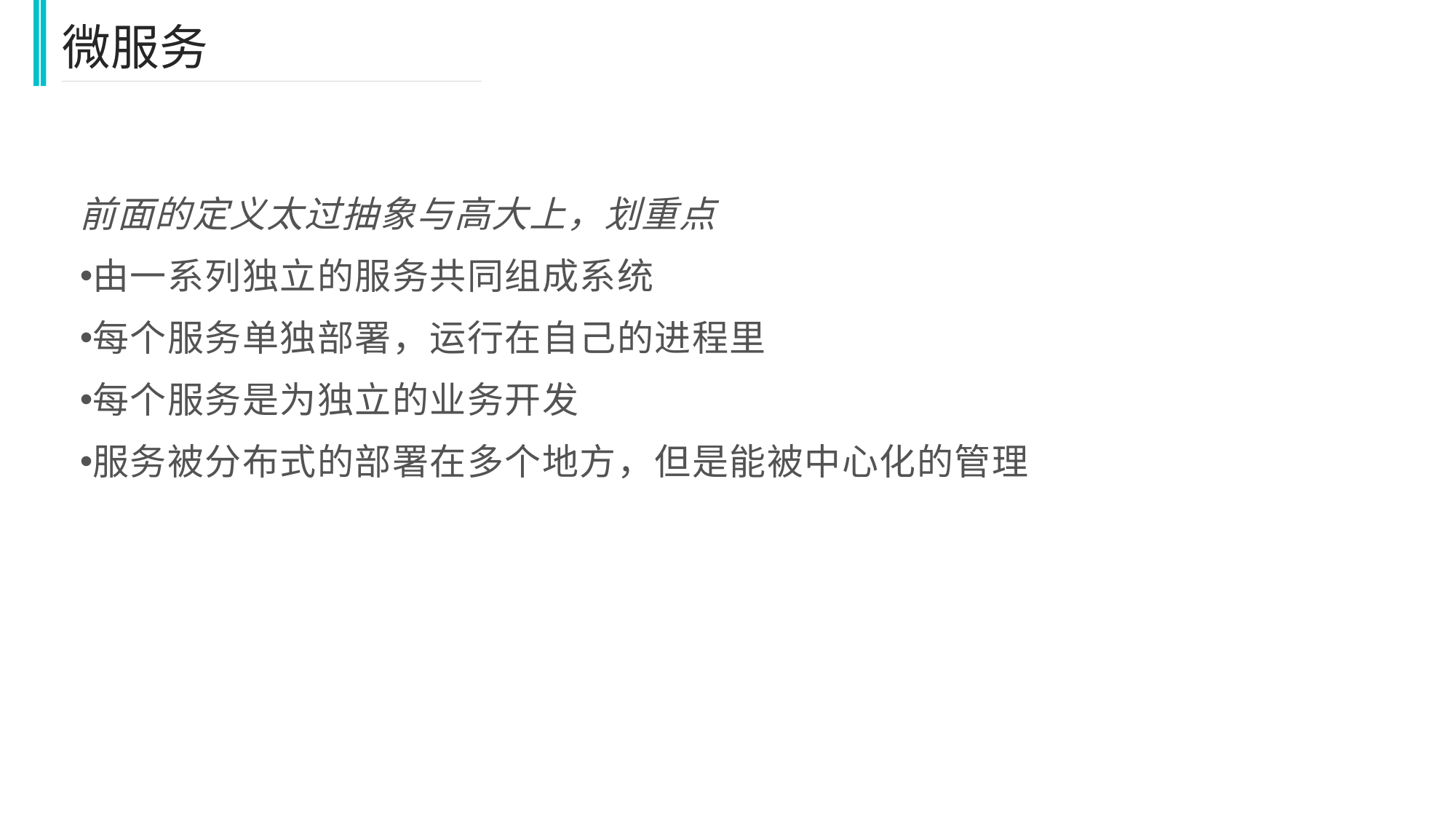

微服务

前面的定义太过抽象与高大上，划重点
由一系列独立的服务共同组成系统
每个服务单独部署，运行在自己的进程里
每个服务是为独立的业务开发
服务被分布式的部署在多个地方，但是能被中心化的管理